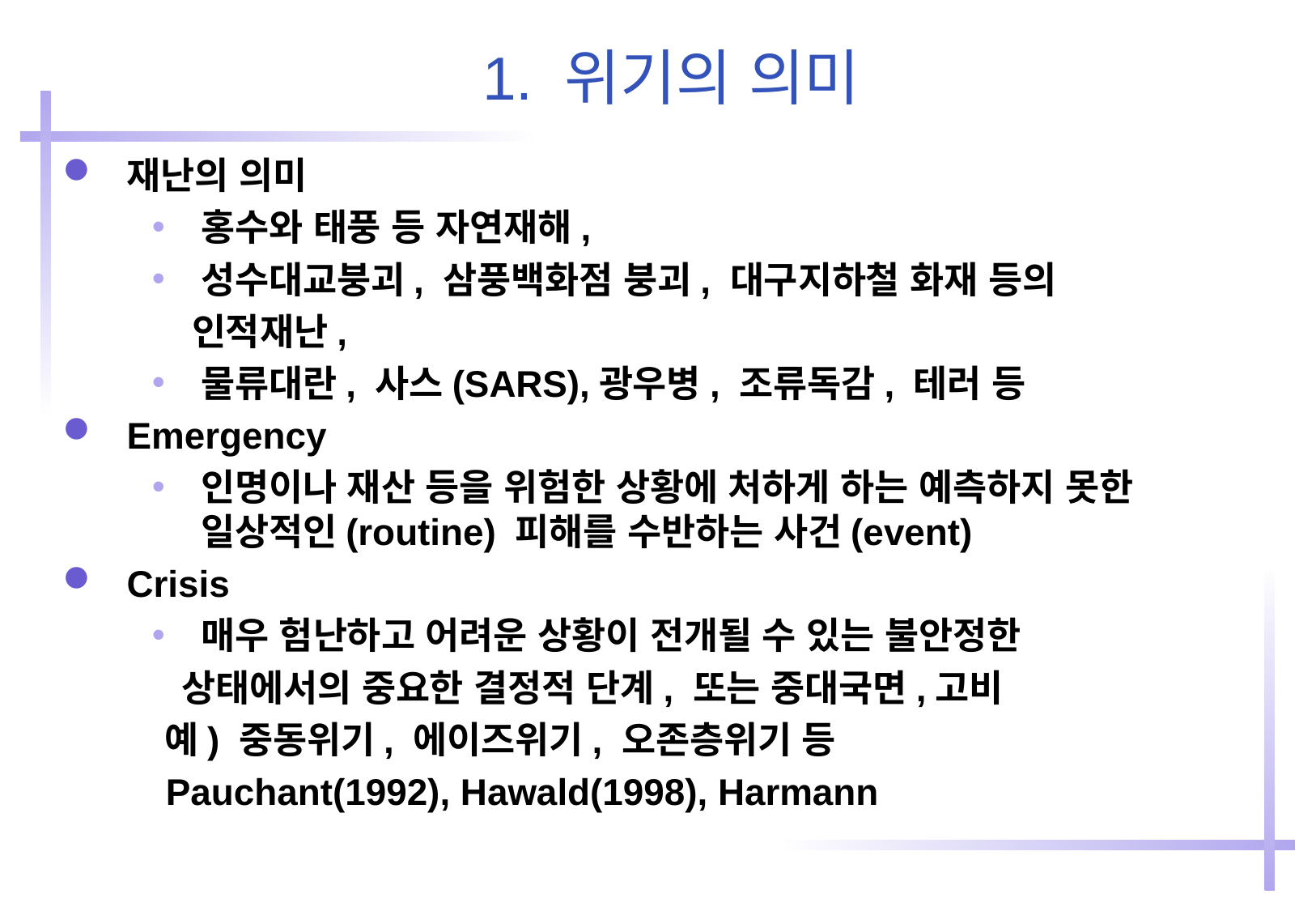

# 1. 위기의 의미
재난의 의미
홍수와 태풍 등 자연재해,
성수대교붕괴, 삼풍백화점 붕괴, 대구지하철 화재 등의
   인적재난,
물류대란, 사스(SARS),광우병, 조류독감, 테러 등
Emergency
인명이나 재산 등을 위험한 상황에 처하게 하는 예측하지 못한 일상적인(routine) 피해를 수반하는 사건(event)
Crisis
매우 험난하고 어려운 상황이 전개될 수 있는 불안정한
  상태에서의 중요한 결정적 단계, 또는 중대국면,고비
         예) 중동위기, 에이즈위기, 오존층위기 등
          Pauchant(1992), Hawald(1998), Harmann